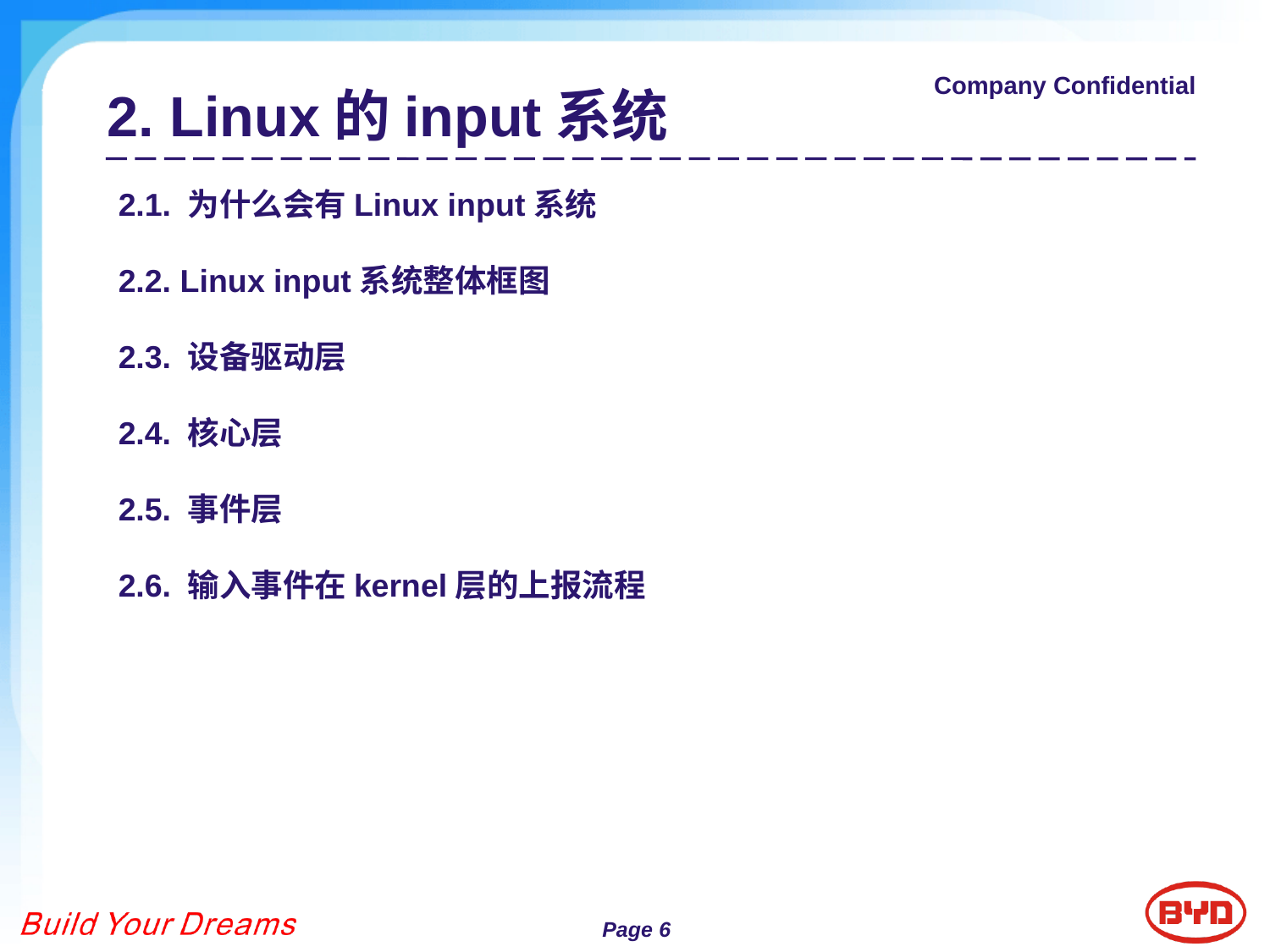

2. Linux的input系统
2.1. 为什么会有Linux input系统

2.2. Linux input系统整体框图

2.3. 设备驱动层

2.4. 核心层

2.5. 事件层

2.6. 输入事件在kernel层的上报流程